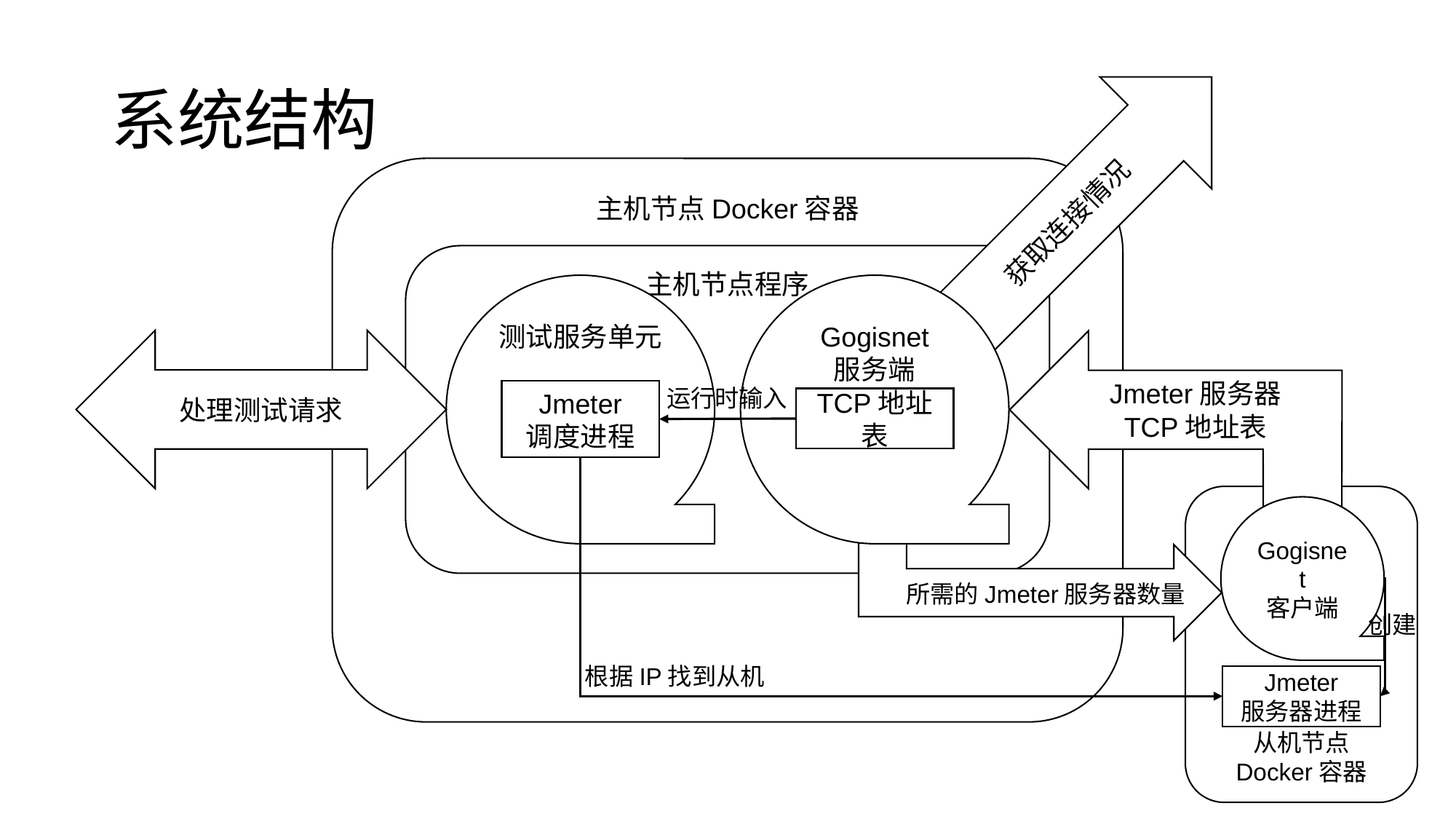

# 系统结构
获取连接情况
主机节点Docker容器
主机节点程序
测试服务单元
Gogisnet
服务端
处理测试请求

Jmeter服务器
TCP地址表
从机节点
Docker容器
Gogisnet
客户端
Jmeter
服务器进程

运行时输入
Jmeter
调度进程
TCP地址表
所需的Jmeter服务器数量
创建
根据IP找到从机